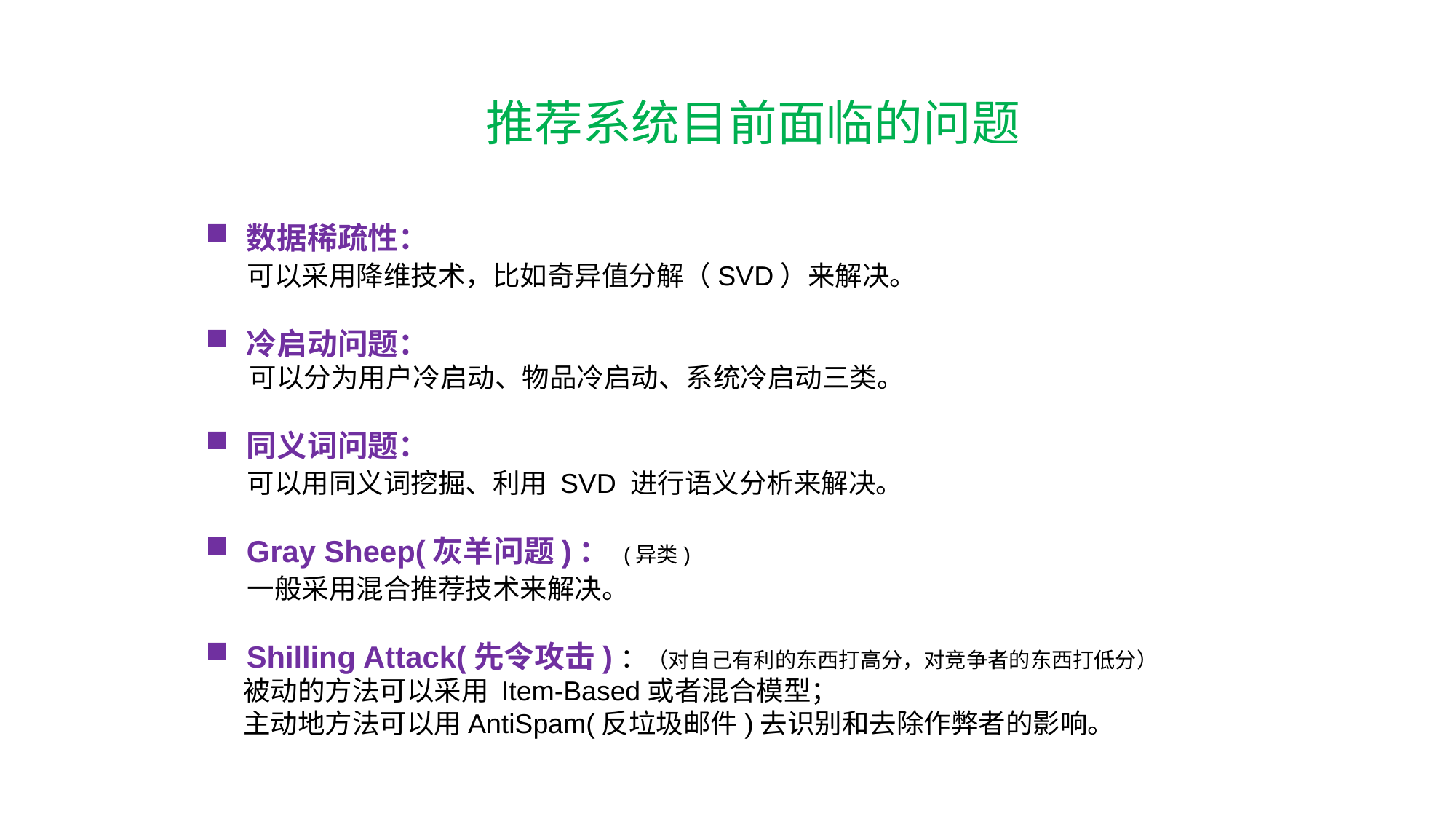

推荐系统目前面临的问题
数据稀疏性：
     可以采用降维技术，比如奇异值分解（SVD）来解决。

冷启动问题：
      可以分为用户冷启动、物品冷启动、系统冷启动三类。

同义词问题：
     可以用同义词挖掘、利用 SVD 进行语义分析来解决。

Gray Sheep(灰羊问题)： (异类)
     一般采用混合推荐技术来解决。

Shilling Attack(先令攻击)：（对自己有利的东西打高分，对竞争者的东西打低分）
     被动的方法可以采用 Item-Based或者混合模型；
     主动地方法可以用AntiSpam(反垃圾邮件)去识别和去除作弊者的影响。